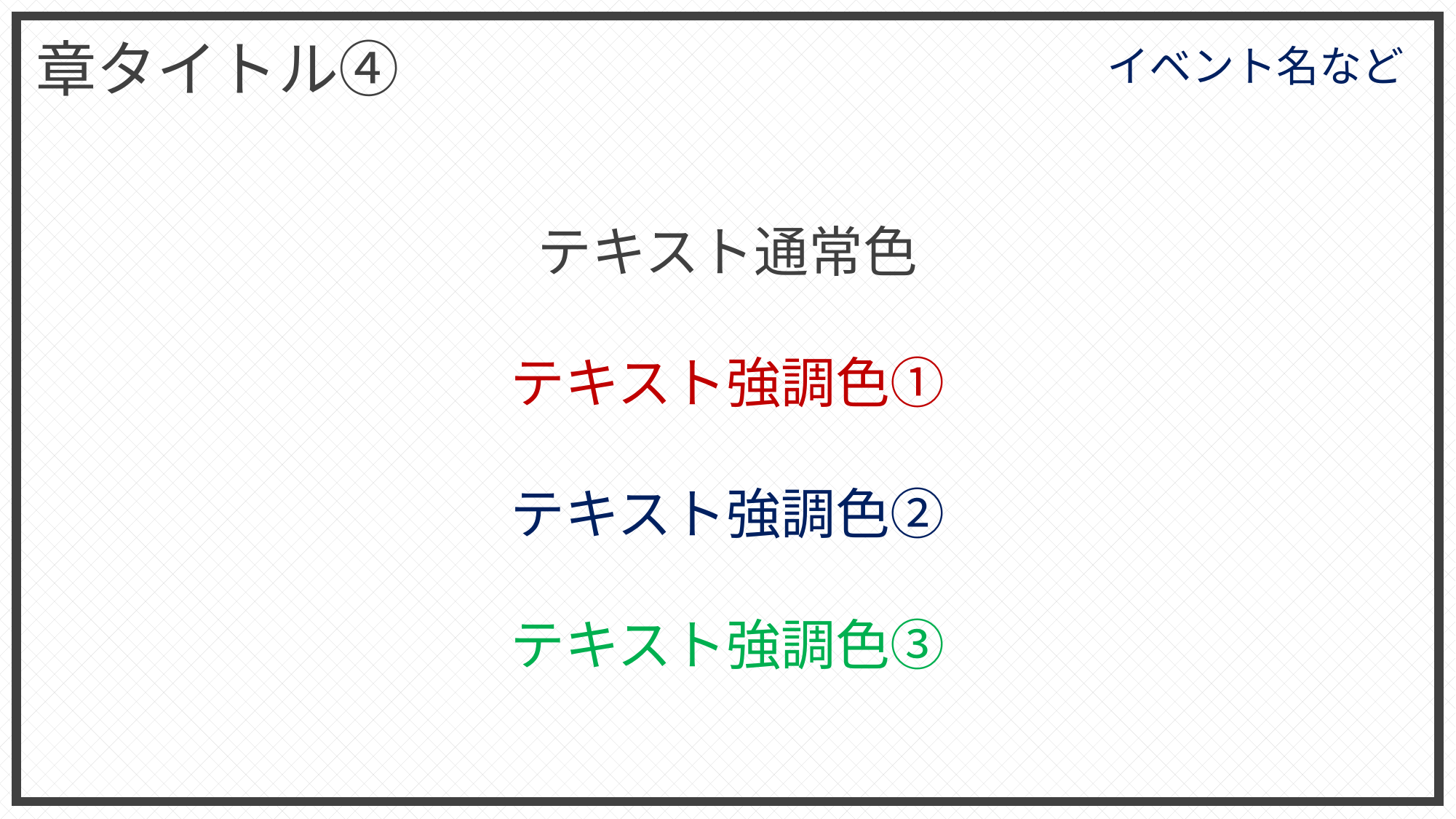

章タイトル④
イベント名など
テキスト通常色

テキスト強調色①

テキスト強調色②

テキスト強調色③